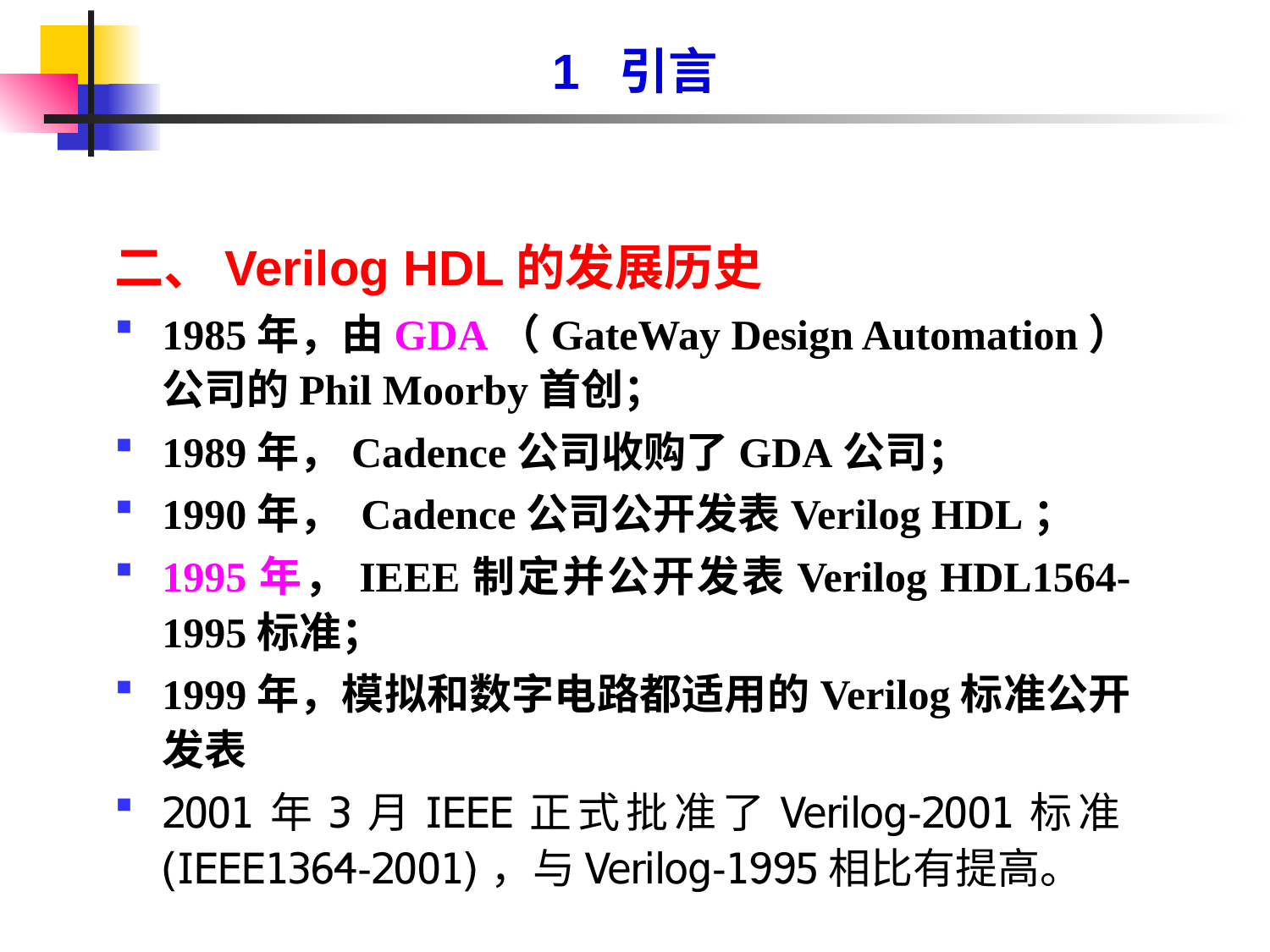

1  引言
二、Verilog HDL的发展历史
1985年，由GDA（GateWay Design Automation）公司的Phil Moorby首创；
1989年，Cadence公司收购了GDA公司；
1990年， Cadence公司公开发表Verilog HDL；
1995年，IEEE制定并公开发表Verilog HDL1564-1995标准；
1999年，模拟和数字电路都适用的Verilog标准公开发表
2001年3月IEEE正式批准了Verilog‐2001标准(IEEE1364‐2001)，与Verilog‐1995相比有提高。
# 6